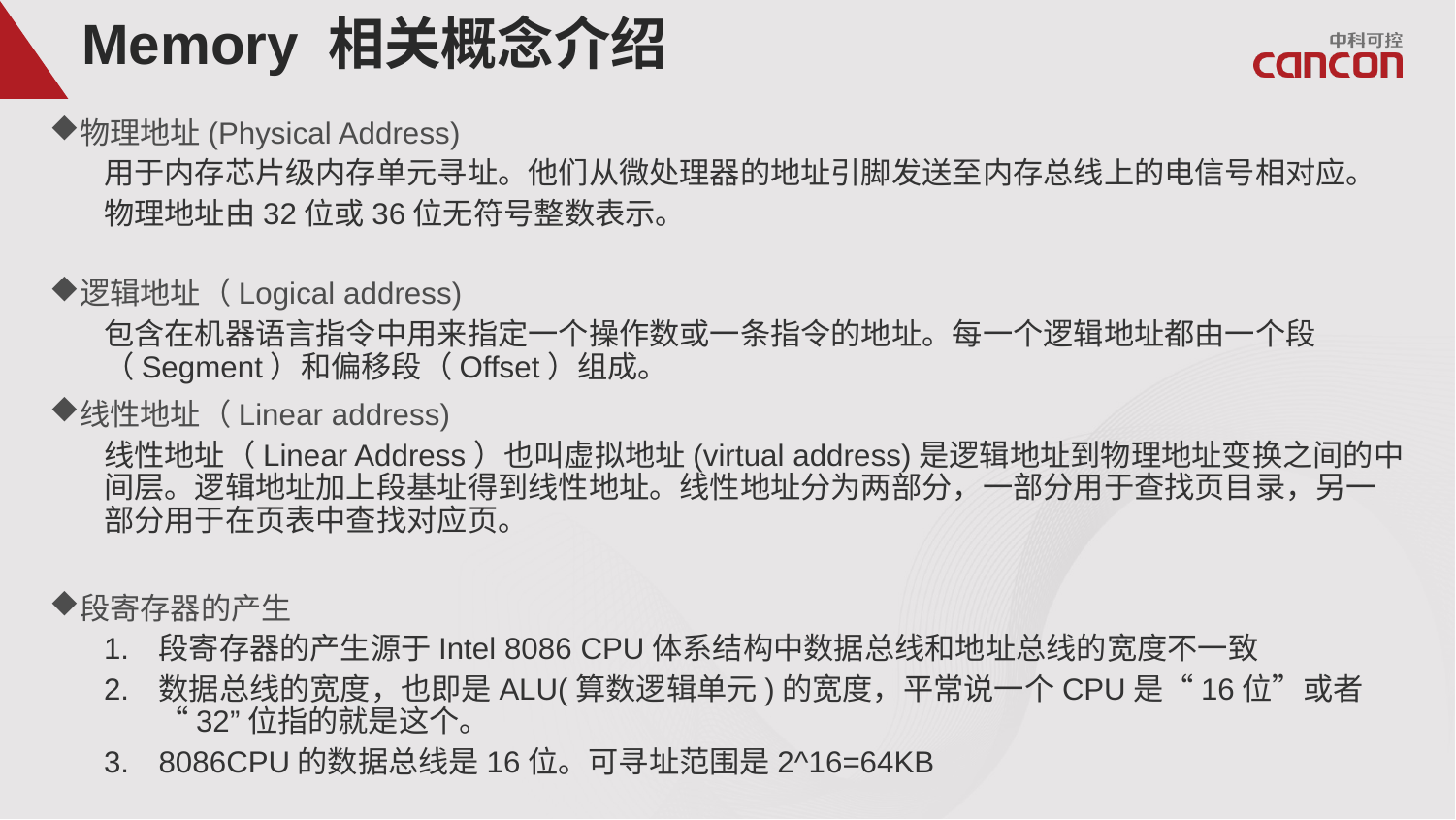

# Memory 相关概念介绍
物理地址(Physical Address)
用于内存芯片级内存单元寻址。他们从微处理器的地址引脚发送至内存总线上的电信号相对应。
物理地址由32位或36位无符号整数表示。
逻辑地址（Logical address)
包含在机器语言指令中用来指定一个操作数或一条指令的地址。每一个逻辑地址都由一个段（Segment）和偏移段（Offset）组成。
线性地址（Linear address)
线性地址（Linear Address）也叫虚拟地址(virtual address)是逻辑地址到物理地址变换之间的中间层。逻辑地址加上段基址得到线性地址。线性地址分为两部分，一部分用于查找页目录，另一部分用于在页表中查找对应页。

段寄存器的产生
段寄存器的产生源于Intel 8086 CPU体系结构中数据总线和地址总线的宽度不一致
数据总线的宽度，也即是ALU(算数逻辑单元)的宽度，平常说一个CPU是“16位”或者“32”位指的就是这个。
8086CPU的数据总线是16位。可寻址范围是2^16=64KB